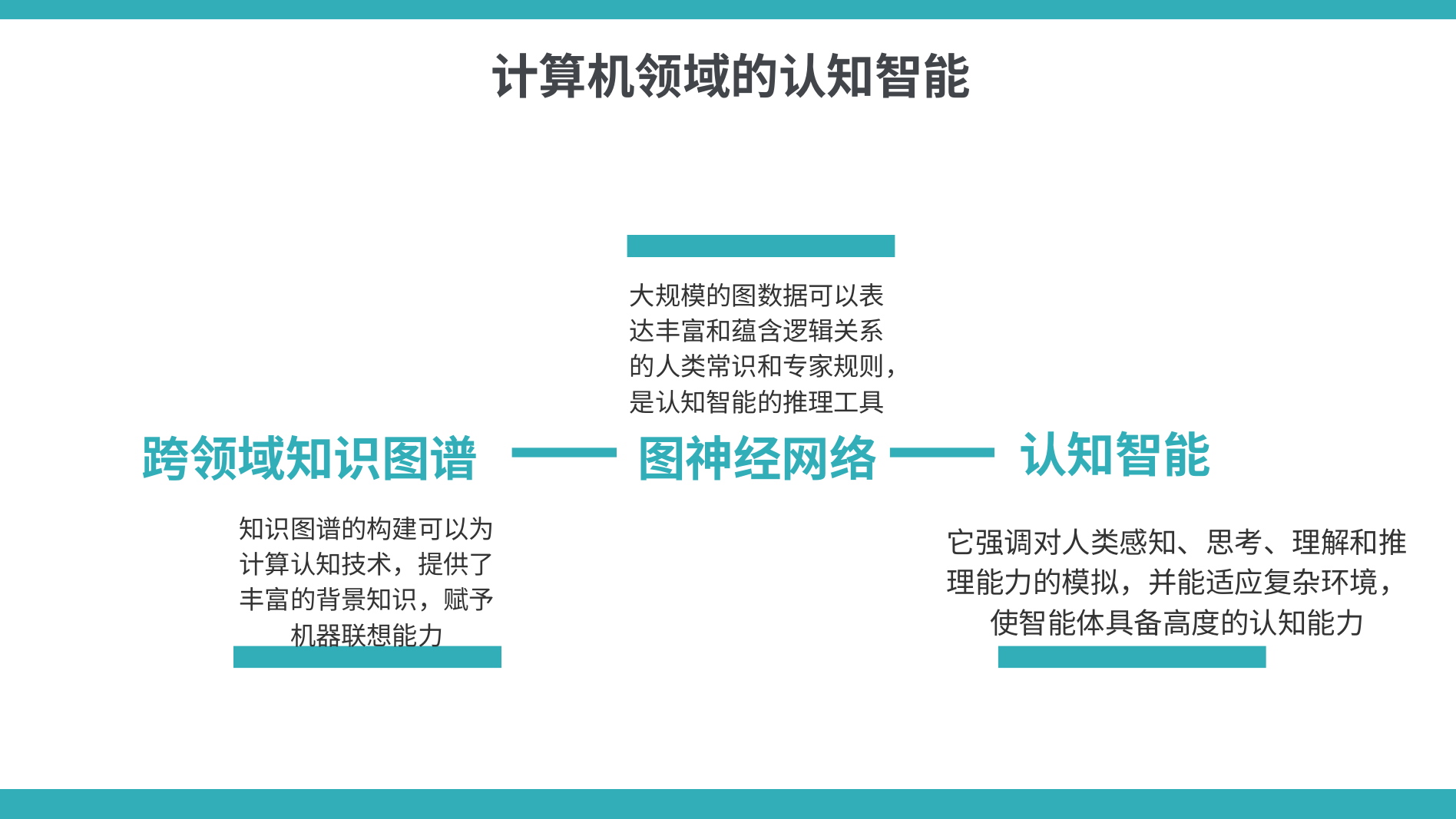

计算机领域的认知智能

大规模的图数据可以表达丰富和蕴含逻辑关系的人类常识和专家规则，是认知智能的推理工具
认知智能
跨领域知识图谱
图神经网络

知识图谱的构建可以为计算认知技术，提供了丰富的背景知识，赋予机器联想能力
它强调对人类感知、思考、理解和推理能力的模拟，并能适应复杂环境，使智能体具备高度的认知能力